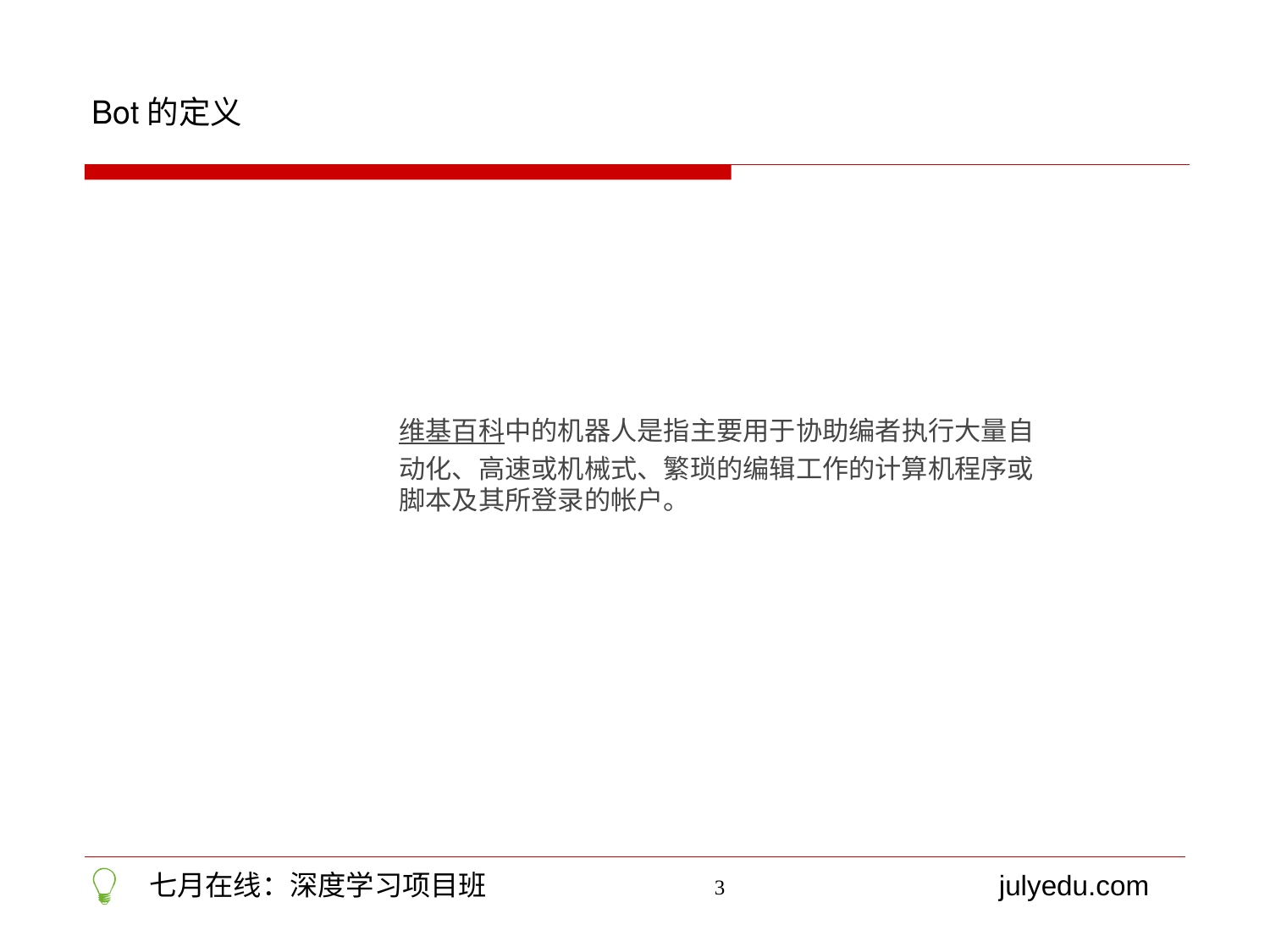

Bot的定义
维基百科中的机器人是指主要用于协助编者执行大量自动化、高速或机械式、繁琐的编辑工作的计算机程序或脚本及其所登录的帐户。
3